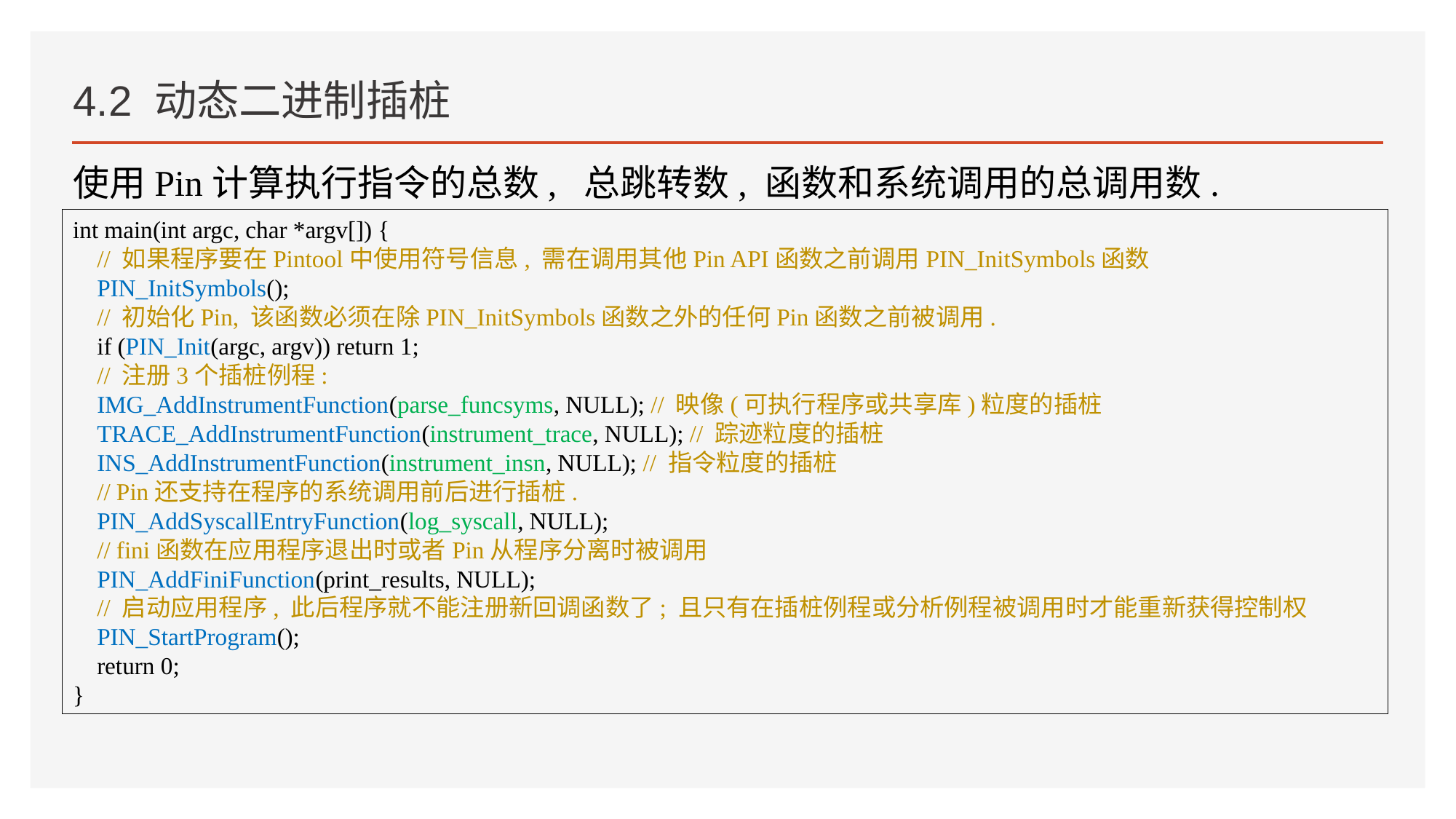

# 4.2 动态二进制插桩
使用Pin计算执行指令的总数,  总跳转数, 函数和系统调用的总调用数.
int main(int argc, char *argv[]) {
    // 如果程序要在Pintool中使用符号信息, 需在调用其他Pin API函数之前调用PIN_InitSymbols函数
    PIN_InitSymbols();
    // 初始化Pin, 该函数必须在除PIN_InitSymbols函数之外的任何Pin函数之前被调用.
    if (PIN_Init(argc, argv)) return 1;
    // 注册3个插桩例程:
    IMG_AddInstrumentFunction(parse_funcsyms, NULL); // 映像(可执行程序或共享库)粒度的插桩
    TRACE_AddInstrumentFunction(instrument_trace, NULL); // 踪迹粒度的插桩
    INS_AddInstrumentFunction(instrument_insn, NULL); // 指令粒度的插桩
    // Pin还支持在程序的系统调用前后进行插桩.
    PIN_AddSyscallEntryFunction(log_syscall, NULL);
    // fini函数在应用程序退出时或者Pin从程序分离时被调用
    PIN_AddFiniFunction(print_results, NULL);
    // 启动应用程序, 此后程序就不能注册新回调函数了; 且只有在插桩例程或分析例程被调用时才能重新获得控制权
    PIN_StartProgram();
    return 0;
}